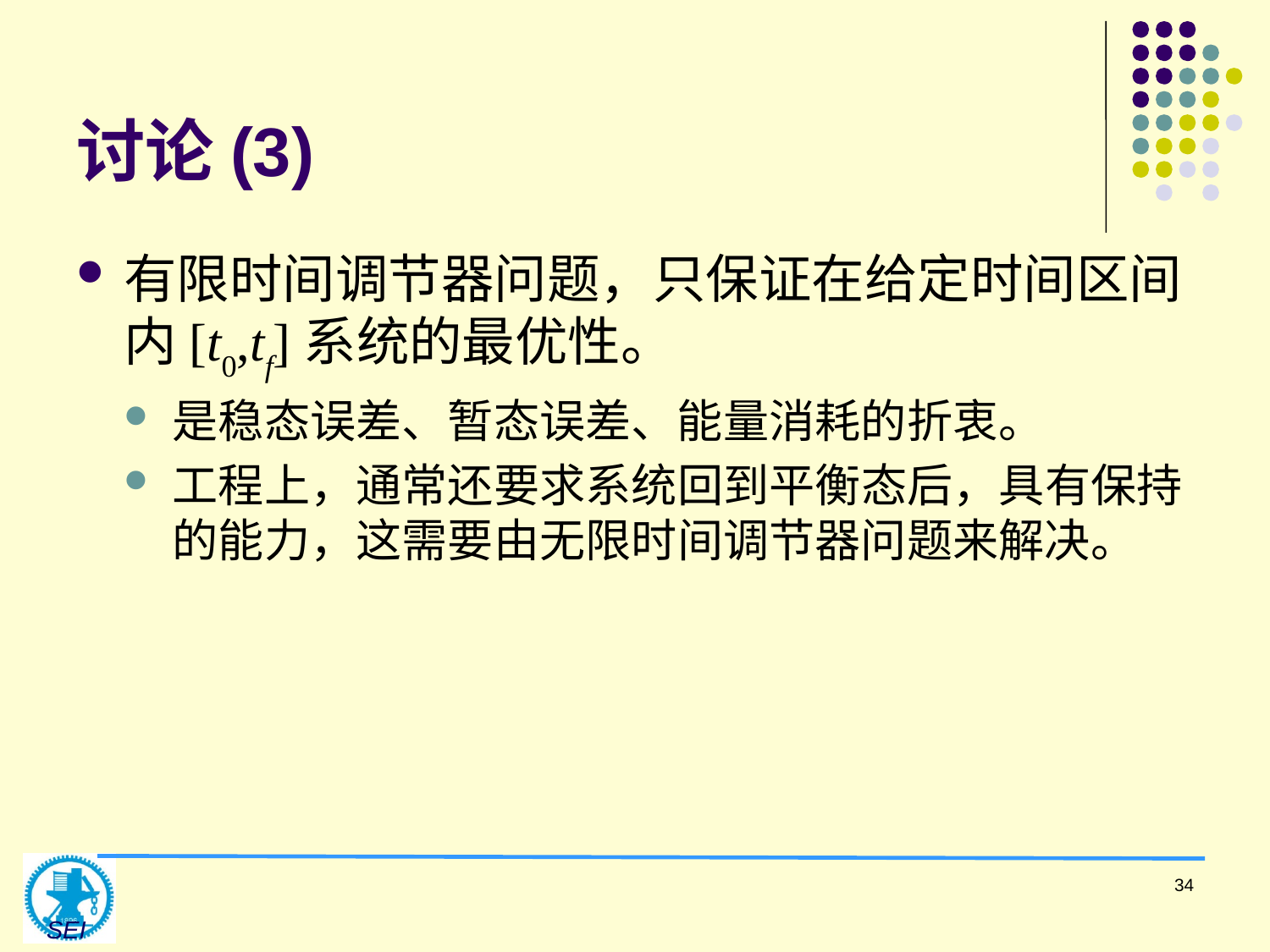

# 讨论(3)
有限时间调节器问题，只保证在给定时间区间内[t0,tf]系统的最优性。
是稳态误差、暂态误差、能量消耗的折衷。
工程上，通常还要求系统回到平衡态后，具有保持的能力，这需要由无限时间调节器问题来解决。
34